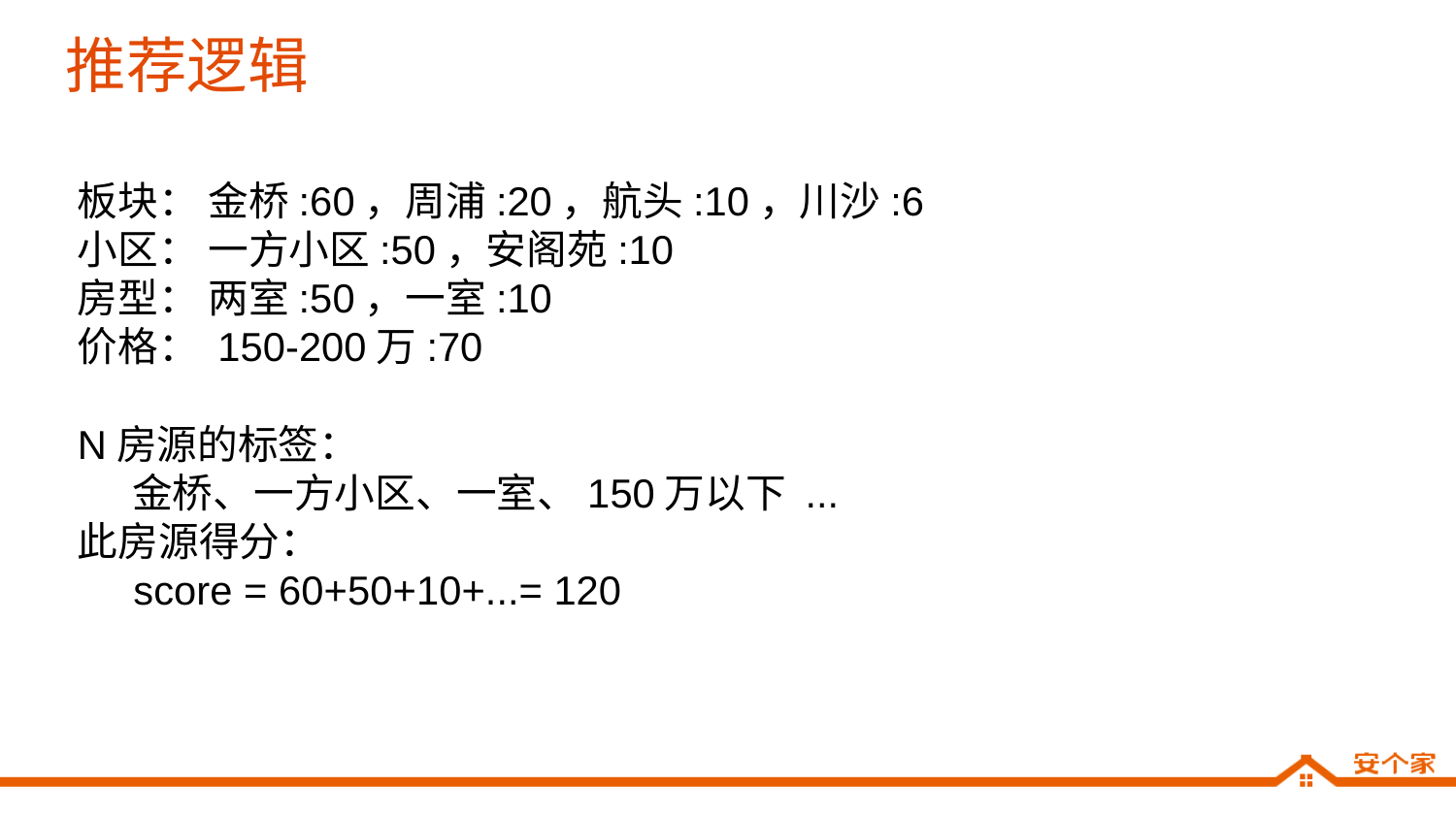

# 推荐逻辑
板块： 金桥:60，周浦:20，航头:10，川沙:6
小区： 一方小区:50，安阁苑:10
房型： 两室:50，一室:10
价格： 150-200万:70

N房源的标签：
     金桥、一方小区、一室、150万以下 ...
此房源得分：
     score = 60+50+10+...= 120